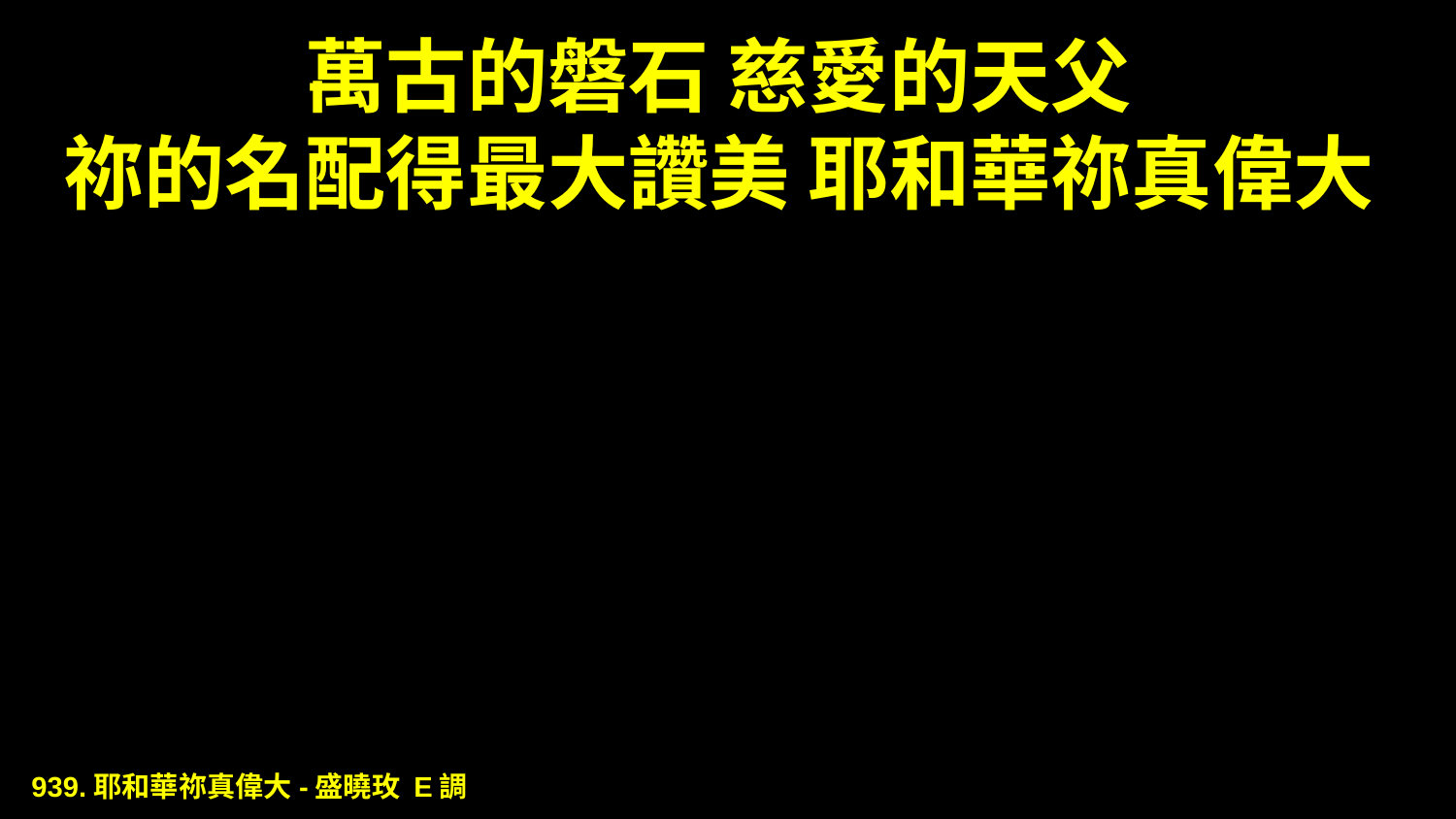

# 萬古的磐石 慈愛的天父 祢的名配得最大讚美 耶和華祢真偉大
939.耶和華祢真偉大-盛曉玫 E調